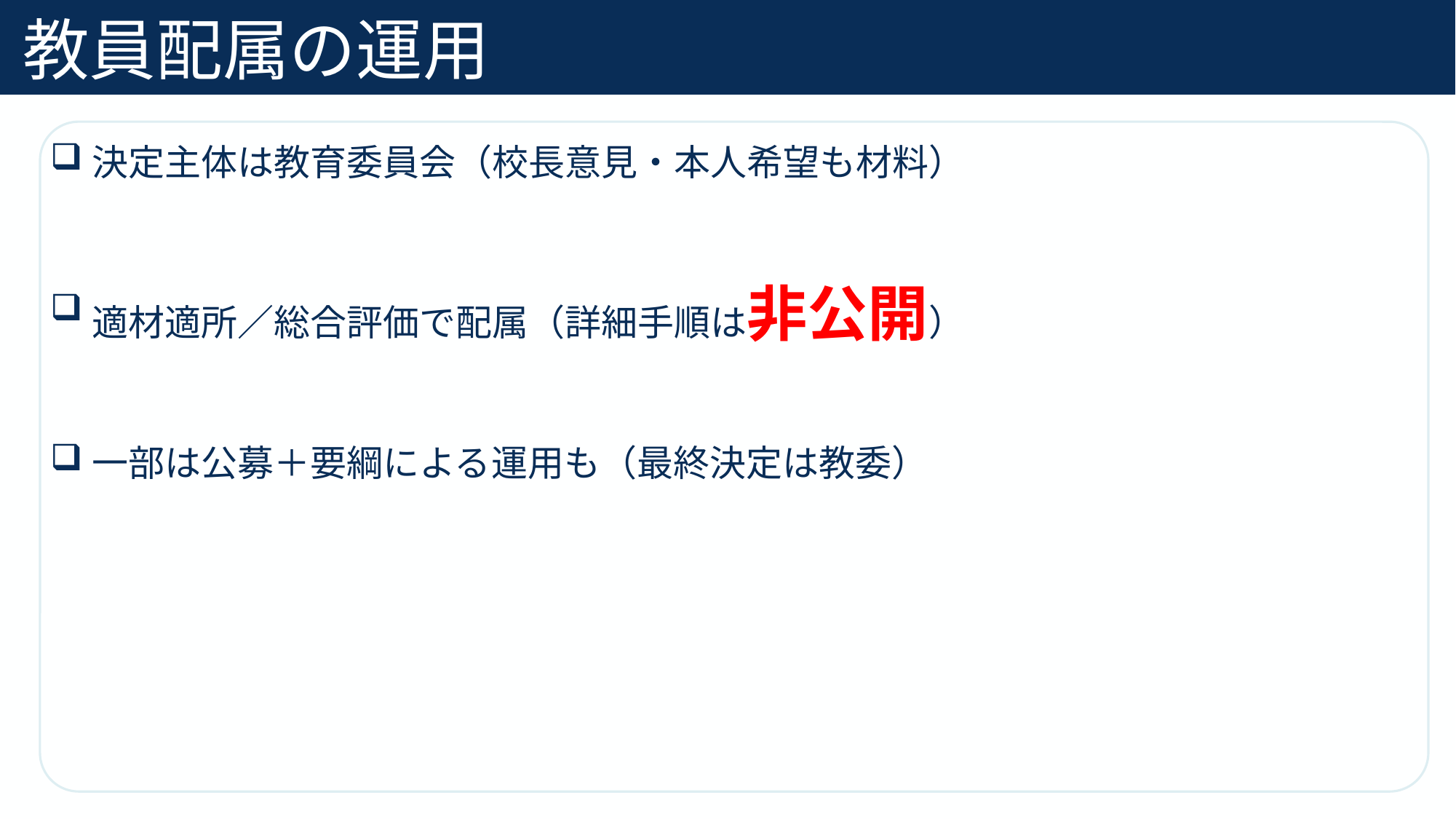

# 教員配属の運用
9

決定主体は教育委員会（校長意見・本人希望も材料）

適材適所／総合評価で配属（詳細手順は非公開）

一部は公募＋要綱による運用も（最終決定は教委）